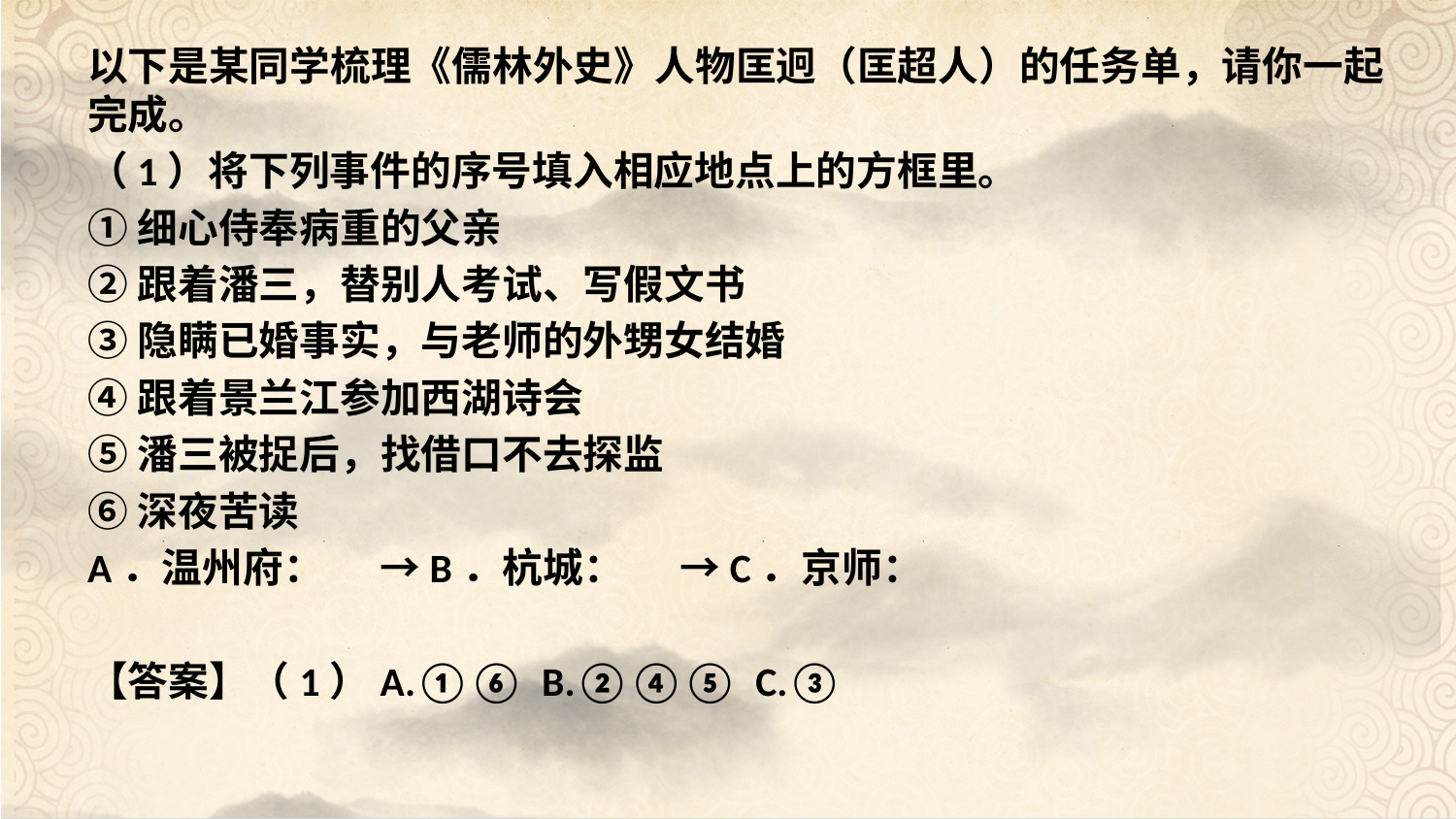

以下是某同学梳理《儒林外史》人物匡迥（匡超人）的任务单，请你一起完成。
（1）将下列事件的序号填入相应地点上的方框里。
①细心侍奉病重的父亲
②跟着潘三，替别人考试、写假文书
③隐瞒已婚事实，与老师的外甥女结婚
④跟着景兰江参加西湖诗会
⑤潘三被捉后，找借口不去探监
⑥深夜苦读
A．温州府：      →B．杭城：      →C．京师：

【答案】（1）A.①⑥  B.②④⑤  C.③